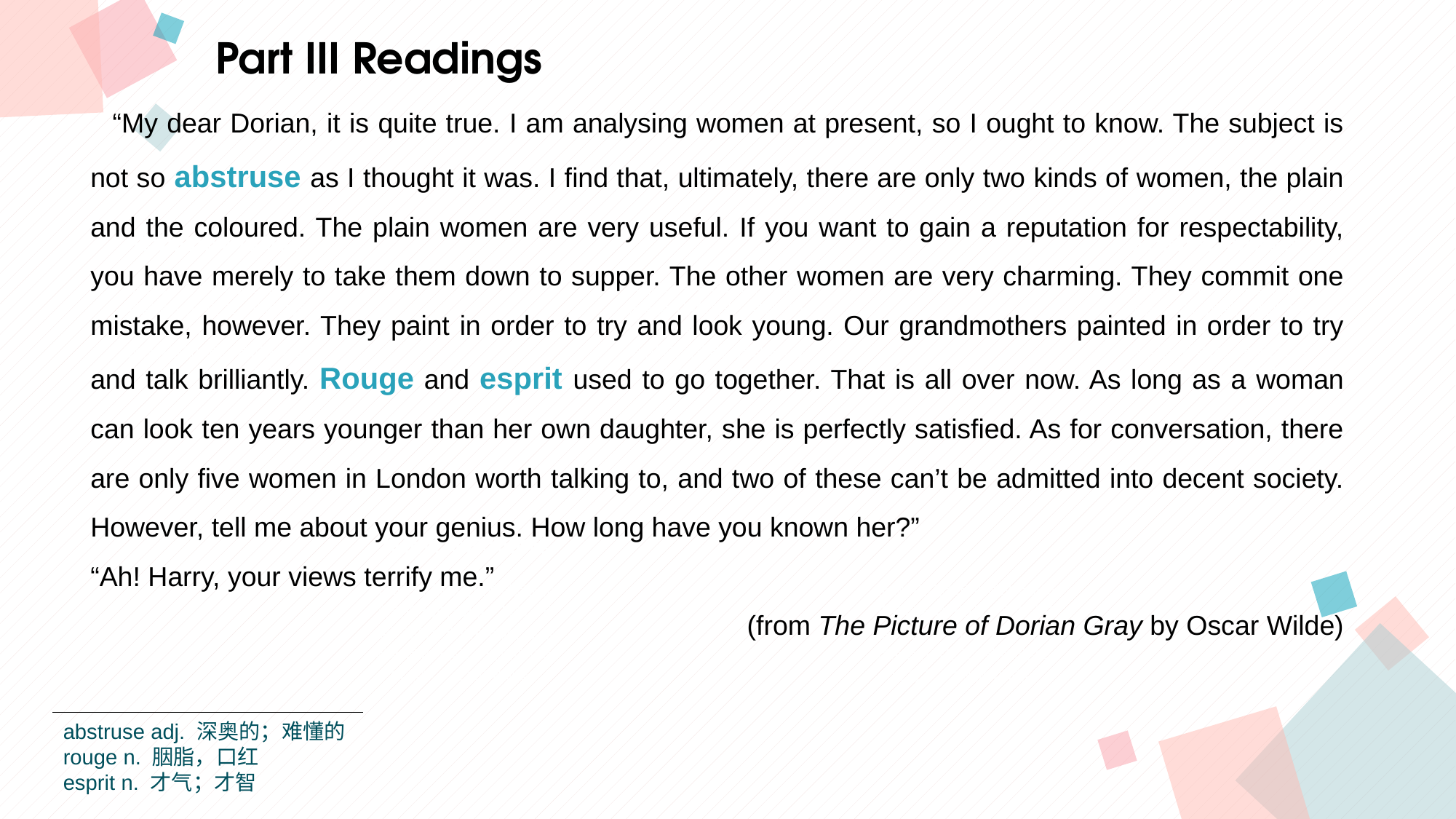

Part III Readings
   “My dear Dorian, it is quite true. I am analysing women at present, so I ought to know. The subject is not so abstruse as I thought it was. I find that, ultimately, there are only two kinds of women, the plain and the coloured. The plain women are very useful. If you want to gain a reputation for respectability, you have merely to take them down to supper. The other women are very charming. They commit one mistake, however. They paint in order to try and look young. Our grandmothers painted in order to try and talk brilliantly. Rouge and esprit used to go together. That is all over now. As long as a woman can look ten years younger than her own daughter, she is perfectly satisfied. As for conversation, there are only five women in London worth talking to, and two of these can’t be admitted into decent society. However, tell me about your genius. How long have you known her?”
“Ah! Harry, your views terrify me.”
(from The Picture of Dorian Gray by Oscar Wilde)
点击此处添加标题
点击此处添加标题
标题数字等都可以通过点击和重新输入进行更改，顶部“开始”面板中可以对字体、字号、颜色等进行修改。建议正文8-14号字，1.3倍字间距。
标题数字等都可以通过点击和重新输入进行更改，顶部“开始”面板中可以对字体、字号、颜色等进行修改。建议正文8-14号字，1.3倍字间距。
标题数字等都可以通过点击和重新输入进行更改，顶部“开始”面板中可以对字体、字号、颜色等进行修改。建议正文8-14号字，1.3倍字间距。
点击此处添加标题
标题数字等都可以通过点击和重新输入进行更改，顶部“开始”面板中可以对字体、字号、颜色等进行修改。建议正文8-14号字，1.3倍字间距。
标题数字等都可以通过点击和重新输入进行更改，顶部“开始”面板中可以对字体、字号、颜色等进行修改。建议正文8-14号字，1.3倍字间距。
abstruse adj. 深奥的；难懂的
rouge n. 胭脂，口红
esprit n. 才气；才智